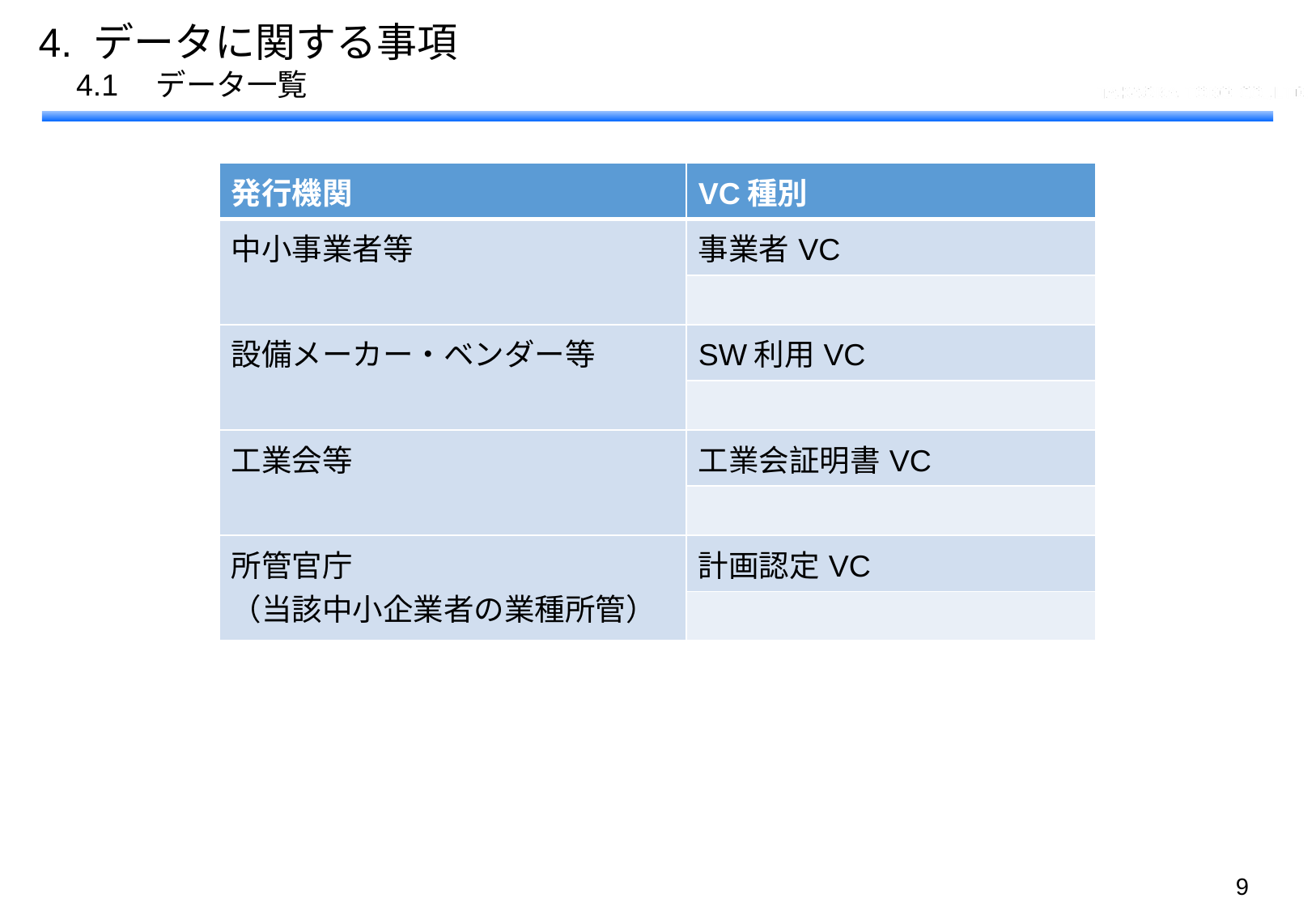

4. データに関する事項
　4.1　データ一覧
| 発行機関 | VC種別 |
| --- | --- |
| 中小事業者等 | 事業者VC |
|  |  |
| 設備メーカー・ベンダー等 | SW利用VC |
|  |  |
| 工業会等 | 工業会証明書VC |
|  |  |
| 所管官庁 （当該中小企業者の業種所管） | 計画認定VC |
|  |  |
9